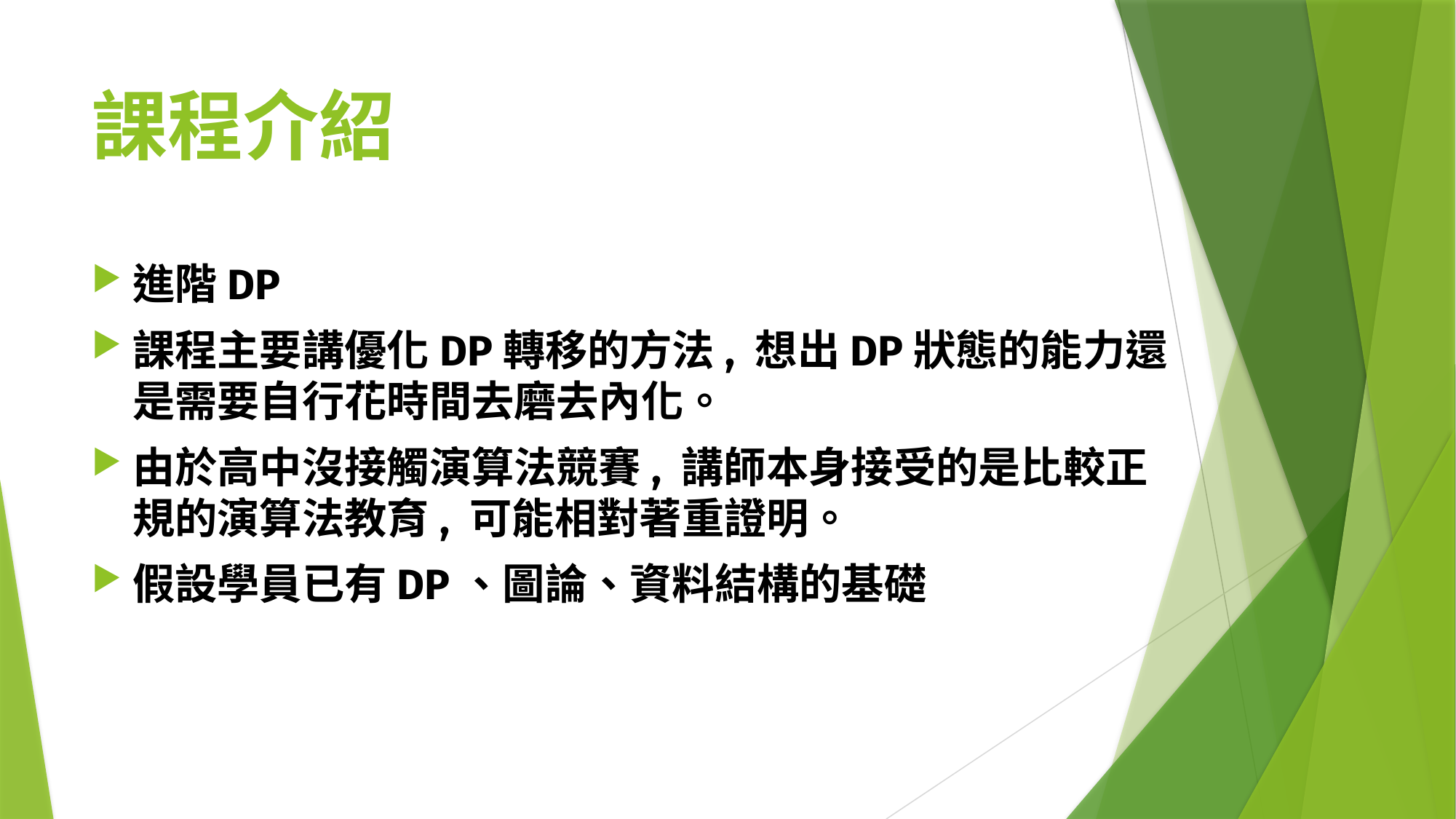

# 課程介紹
進階DP
課程主要講優化DP轉移的方法, 想出DP狀態的能力還是需要自行花時間去磨去內化。
由於高中沒接觸演算法競賽, 講師本身接受的是比較正規的演算法教育, 可能相對著重證明。
假設學員已有DP、圖論、資料結構的基礎